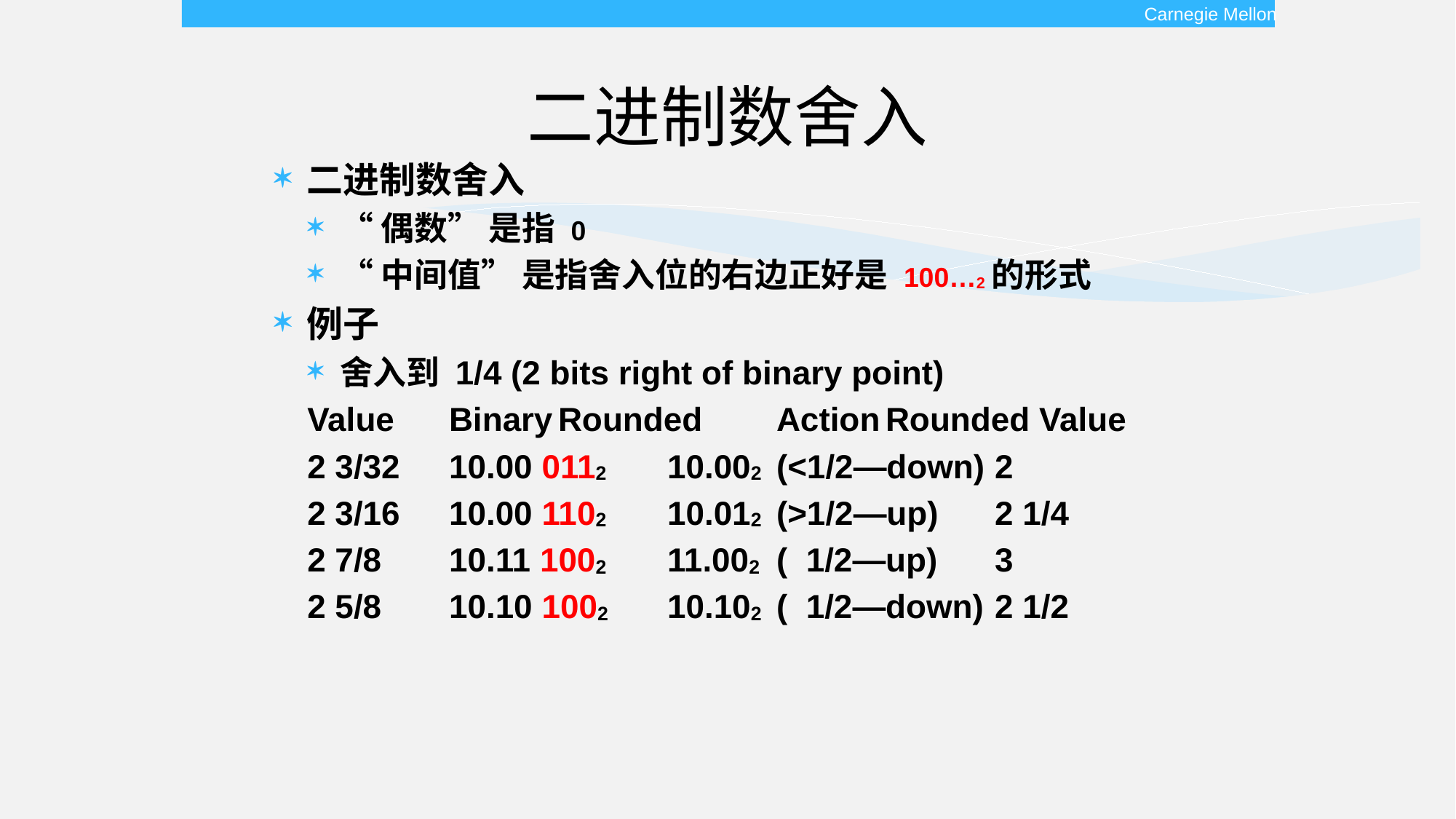

Carnegie Mellon
# 二进制数舍入
二进制数舍入
“偶数” 是指 0
“中间值” 是指舍入位的右边正好是 100…2的形式
例子
舍入到 1/4 (2 bits right of binary point)
Value	Binary	Rounded	Action	Rounded Value
2 3/32	10.00 0112	10.002	(<1/2—down)	2
2 3/16	10.00 1102	10.012	(>1/2—up)	2 1/4
2 7/8	10.11 1002	11.002	(  1/2—up)	3
2 5/8	10.10 1002	10.102	(  1/2—down)	2 1/2